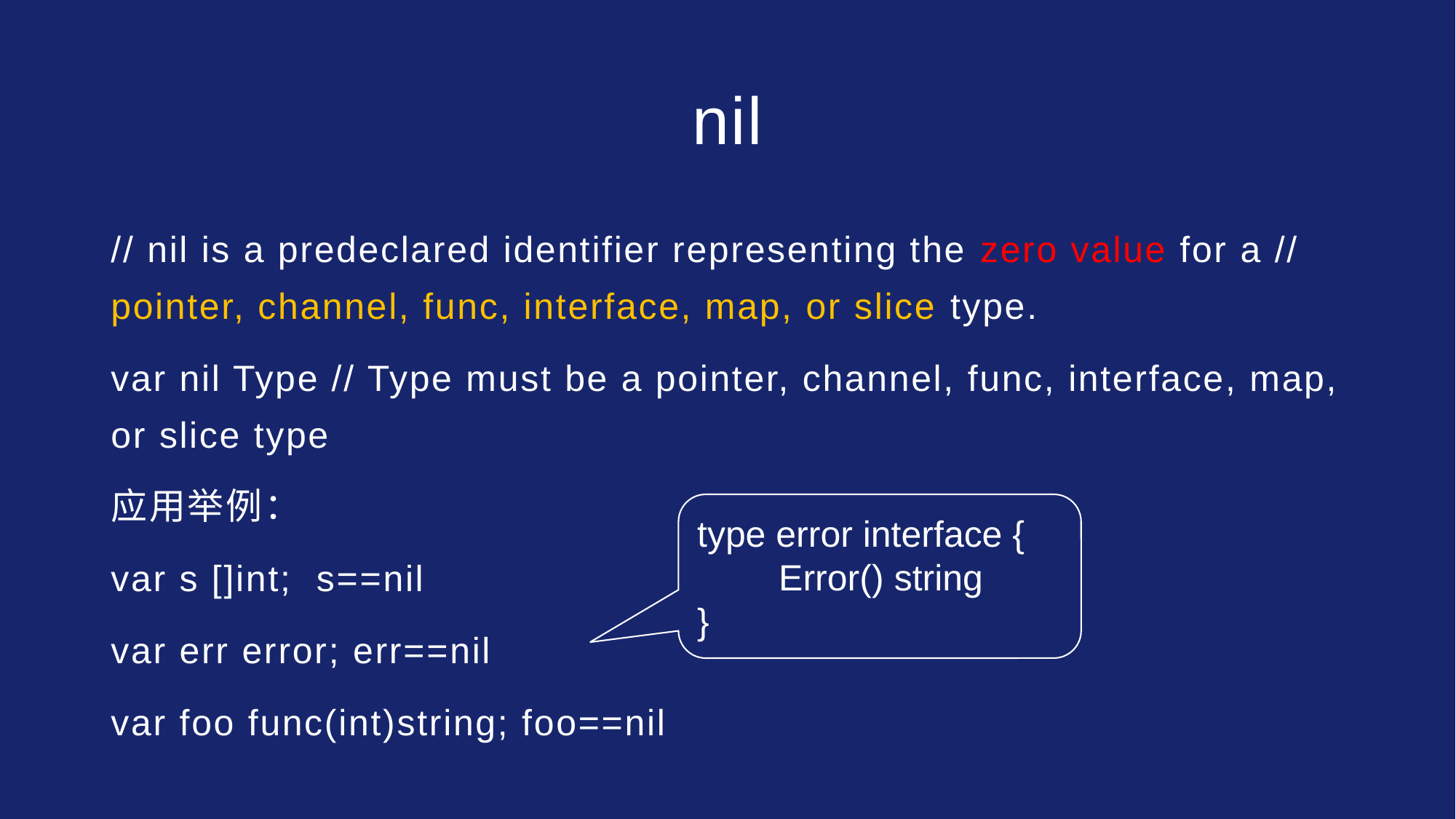

# nil
// nil is a predeclared identifier representing the zero value for a // pointer, channel, func, interface, map, or slice type.
var nil Type // Type must be a pointer, channel, func, interface, map, or slice type
应用举例：
var s []int;  s==nil
var err error; err==nil
var foo func(int)string; foo==nil
type error interface {
        Error() string
}